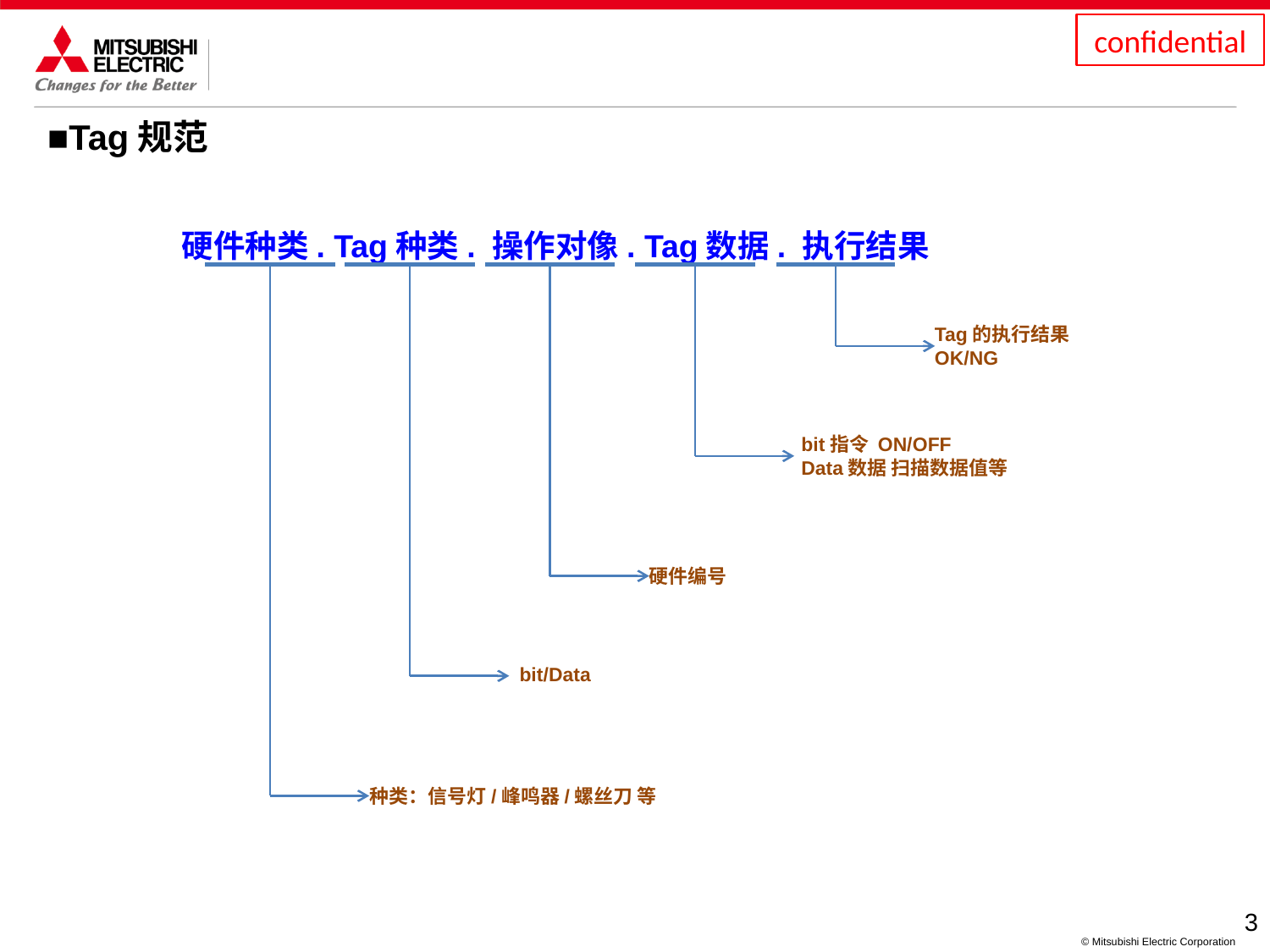

■Tag规范
硬件种类. Tag种类. 操作对像. Tag数据. 执行结果
Tag的执行结果
OK/NG
bit指令 ON/OFF
Data数据 扫描数据值等
硬件编号
bit/Data
种类：信号灯/峰鸣器/螺丝刀 等